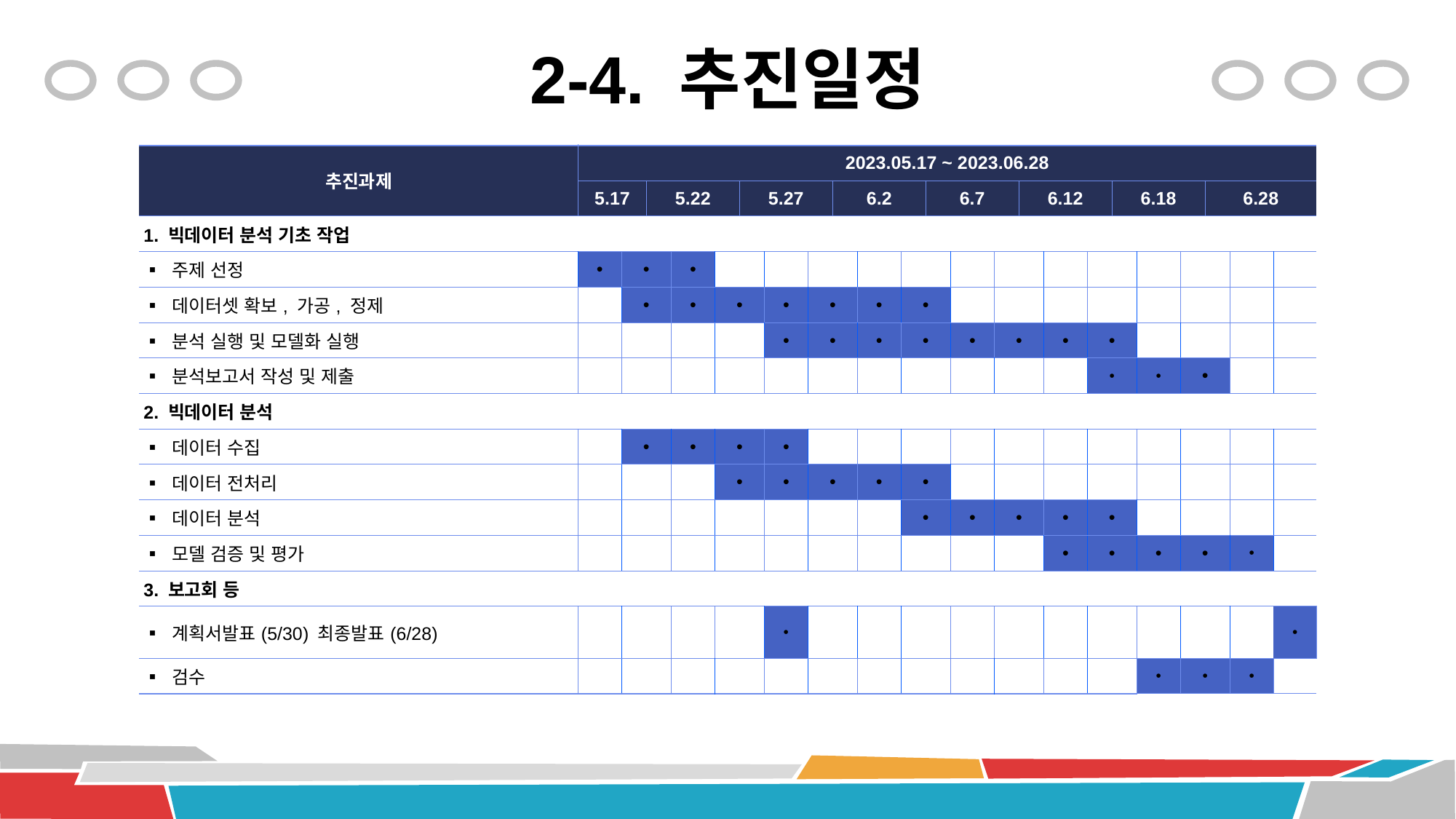

# 2-4. 추진일정

| 추진과제 | 2023.05.17 ~ 2023.06.28 |  |  |  |  |  |  |  |  |  |  |  |  |  |  |  |  |  |  |  |  |  |  |
| --- | --- | --- | --- | --- | --- | --- | --- | --- | --- | --- | --- | --- | --- | --- | --- | --- | --- | --- | --- | --- | --- | --- | --- |
|  | 5.17 |  | 5.22 |  |  | 5.27 |  |  | 6.2 |  |  | 6.7 |  |  | 6.12 |  |  | 6.18 |  |  | 6.28 |  |  |
| 1. 빅데이터 분석 기초 작업 |  |  |  |  |  |  |  |  |  |  |  |  |  |  |  |  |  |  |  |  |  |  |  |
| ▪ 주제 선정 | • | • |  | • |  |  |  |  |  |  |  |  |  |  |  |  |  |  |  |  |  |  |  |
| ▪ 데이터셋 확보, 가공, 정제 |  | • |  | • | • |  | • | • |  | • | • |  |  |  |  |  |  |  |  |  |  |  |  |
| ▪ 분석 실행 및 모델화 실행 |  |  |  |  |  |  | • | • |  | • | • |  | • | • |  | • | • |  |  |  |  |  |  |
| ▪ 분석보고서 작성 및 제출 |  |  |  |  |  |  |  |  |  |  |  |  |  |  |  |  | • |  | • | • |  |  |  |
| 2. 빅데이터 분석 |  |  |  |  |  |  |  |  |  |  |  |  |  |  |  |  |  |  |  |  |  |  |  |
| ▪ 데이터 수집 |  | • |  | • | • |  | • |  |  |  |  |  |  |  |  |  |  |  |  |  |  |  |  |
| ▪ 데이터 전처리 |  |  |  |  | • |  | • | • |  | • | • |  |  |  |  |  |  |  |  |  |  |  |  |
| ▪ 데이터 분석 |  |  |  |  |  |  |  |  |  |  | • |  | • | • |  | • | • |  |  |  |  |  |  |
| ▪ 모델 검증 및 평가 |  |  |  |  |  |  |  |  |  |  |  |  |  |  |  | • | • |  | • | • |  | • |  |
| 3. 보고회 등 |  |  |  |  |  |  |  |  |  |  |  |  |  |  |  |  |  |  |  |  |  |  |  |
| ▪ 계획서발표(5/30) 최종발표(6/28) |  |  |  |  |  |  | • |  |  |  |  |  |  |  |  |  |  |  |  |  |  |  | • |
| ▪ 검수 |  |  |  |  |  |  |  |  |  |  |  |  |  |  |  |  |  |  | • | • |  | • |  |